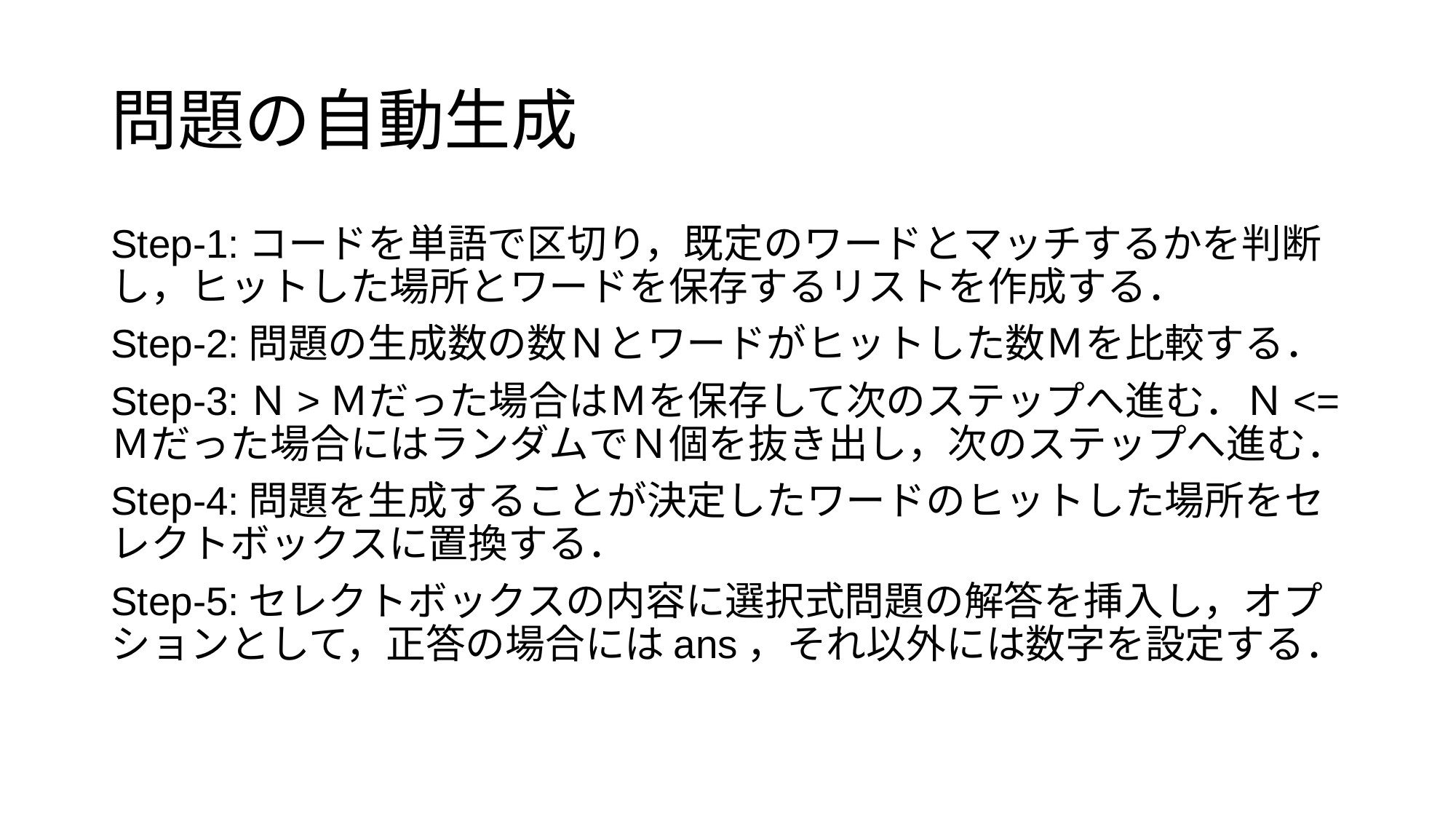

# 問題の自動生成
Step-1:コードを単語で区切り，既定のワードとマッチするかを判断し，ヒットした場所とワードを保存するリストを作成する．
Step-2:問題の生成数の数Ｎとワードがヒットした数Ｍを比較する．
Step-3:Ｎ>Ｍだった場合はＭを保存して次のステップへ進む．Ｎ<=Ｍだった場合にはランダムでＮ個を抜き出し，次のステップへ進む．
Step-4:問題を生成することが決定したワードのヒットした場所をセレクトボックスに置換する．
Step-5:セレクトボックスの内容に選択式問題の解答を挿入し，オプションとして，正答の場合にはans，それ以外には数字を設定する．